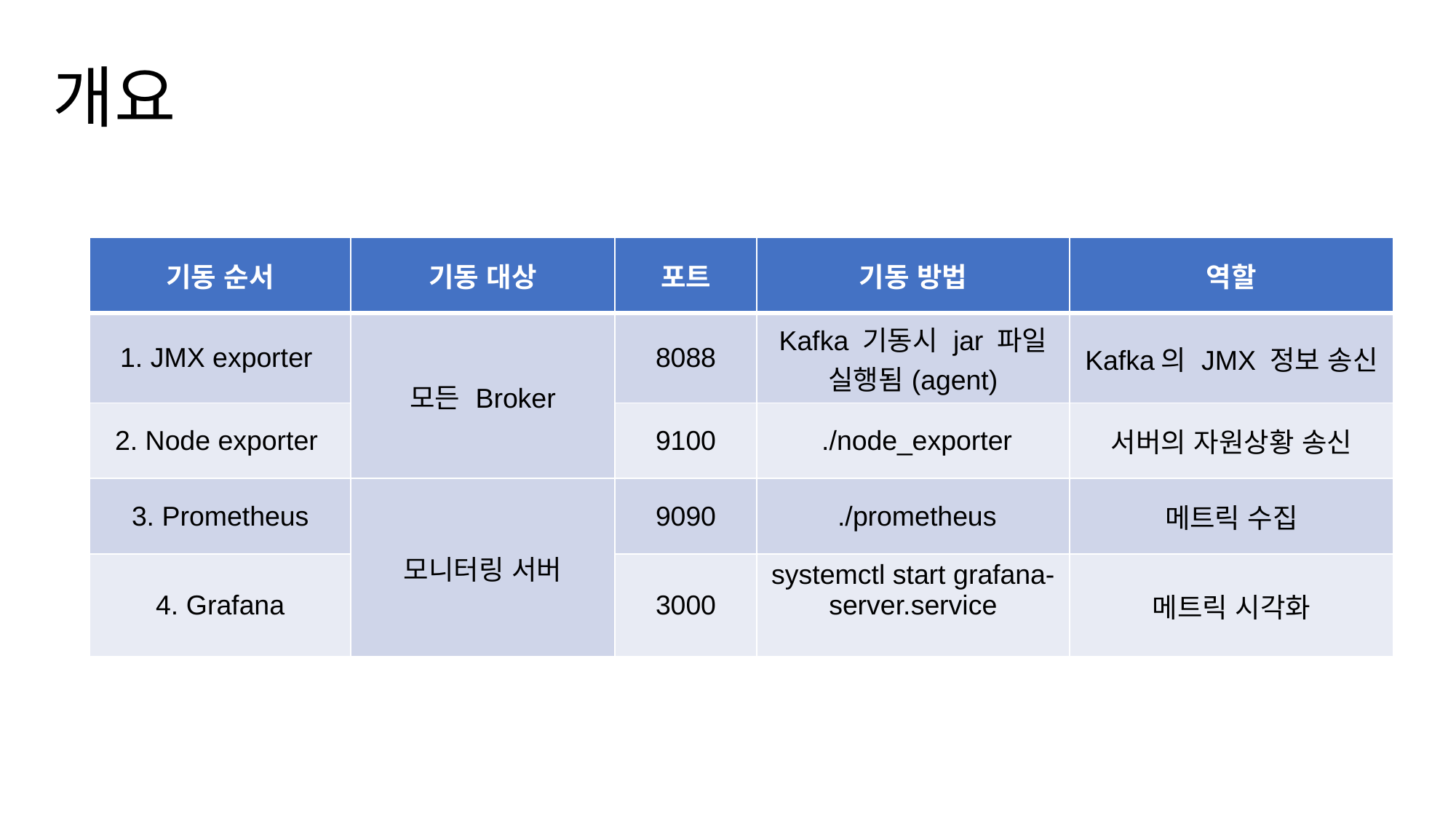

# 개요
| 기동 순서 | 기동 대상 | 포트 | 기동 방법 | 역할 |
| --- | --- | --- | --- | --- |
| 1. JMX exporter | 모든 Broker | 8088 | Kafka 기동시 jar 파일 실행됨(agent) | Kafka의 JMX 정보 송신 |
| 2. Node exporter |  | 9100 | ./node\_exporter | 서버의 자원상황 송신 |
| 3. Prometheus | 모니터링 서버 | 9090 | ./prometheus | 메트릭 수집 |
| 4. Grafana |  | 3000 | systemctl start grafana-server.service | 메트릭 시각화 |